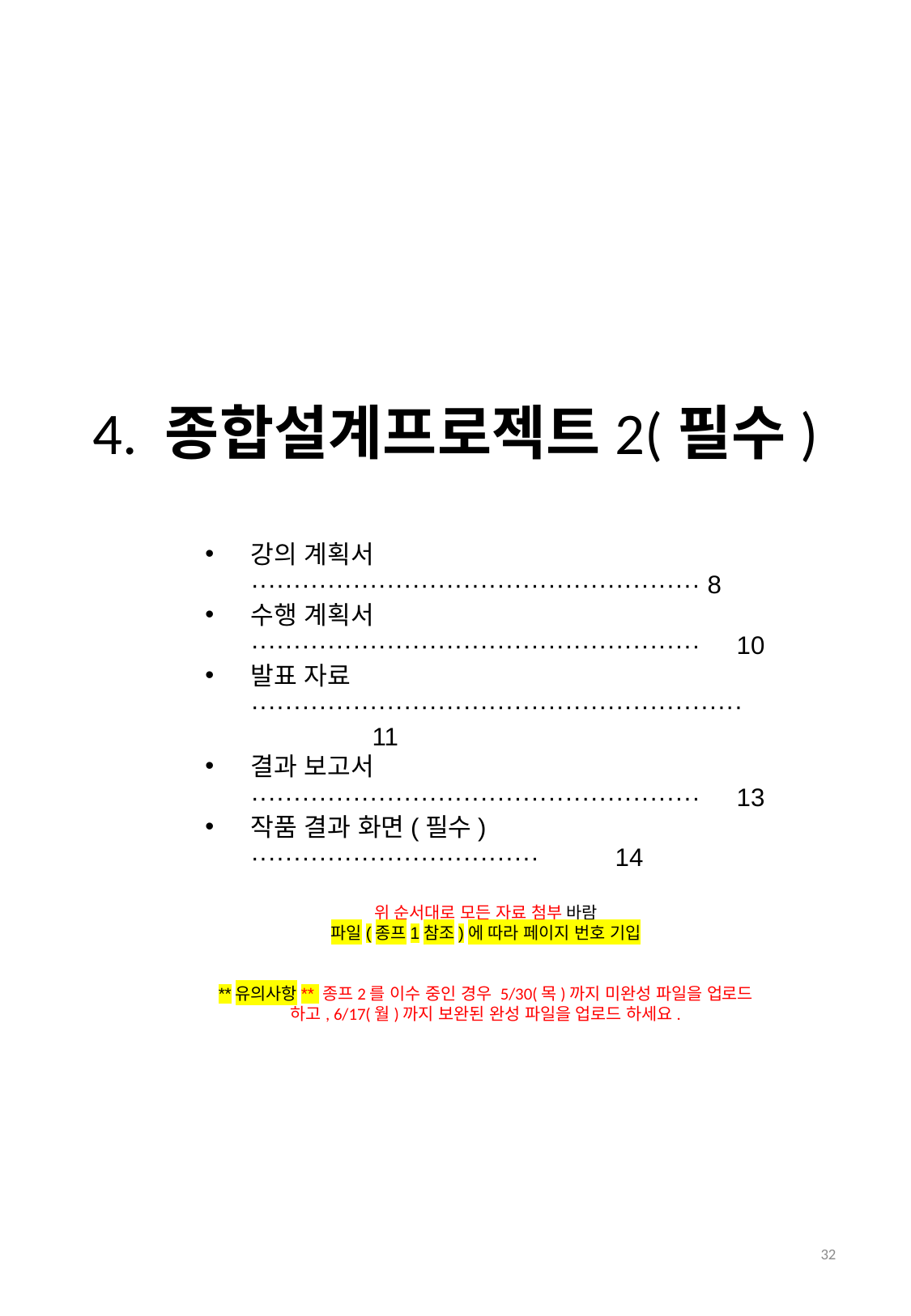

# 4. 종합설계프로젝트2(필수)
강의 계획서 ····················································· 8
수행 계획서 ·····················································	10
발표 자료 ··························································	11
결과 보고서 ·····················································	13
작품 결과 화면(필수) ··································	14

위 순서대로 모든 자료 첨부 바람
파일(종프1참조)에 따라 페이지 번호 기입

**유의사항** 종프2를 이수 중인 경우 5/30(목)까지 미완성 파일을 업로드 하고, 6/17(월)까지 보완된 완성 파일을 업로드 하세요.
32